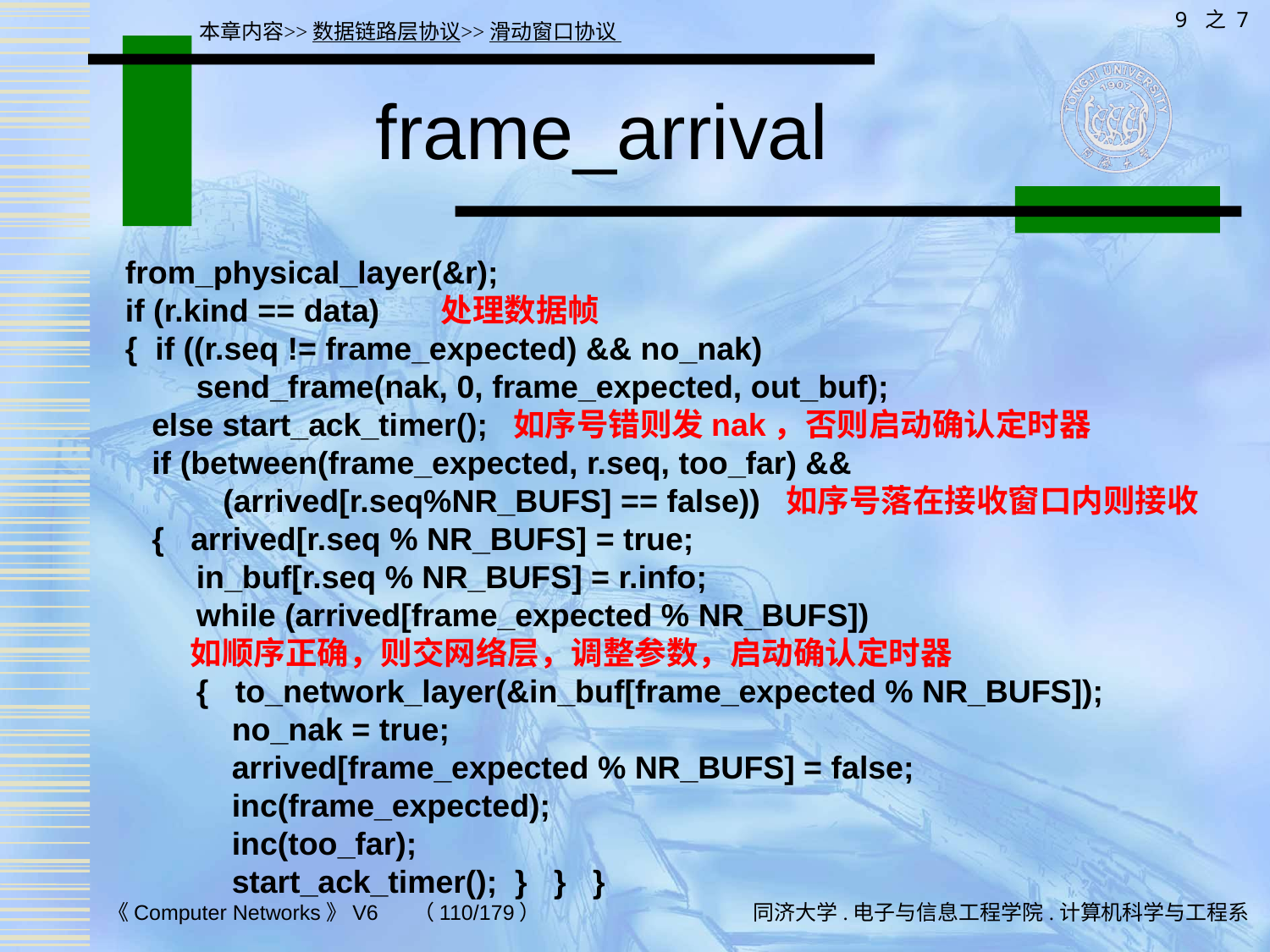

9 之 7
本章内容>>数据链路层协议>>滑动窗口协议
# frame_arrival
from_physical_layer(&r);
if (r.kind == data)      处理数据帧
{  if ((r.seq != frame_expected) && no_nak)
        send_frame(nak, 0, frame_expected, out_buf);
   else start_ack_timer();  如序号错则发nak，否则启动确认定时器
   if (between(frame_expected, r.seq, too_far) &&
           (arrived[r.seq%NR_BUFS] == false))  如序号落在接收窗口内则接收
   {   arrived[r.seq % NR_BUFS] = true;
        in_buf[r.seq % NR_BUFS] = r.info;
        while (arrived[frame_expected % NR_BUFS])
        如顺序正确，则交网络层，调整参数，启动确认定时器
        {   to_network_layer(&in_buf[frame_expected % NR_BUFS]);
            no_nak = true;
            arrived[frame_expected % NR_BUFS] = false;
            inc(frame_expected);
            inc(too_far);
            start_ack_timer();  }   }   }